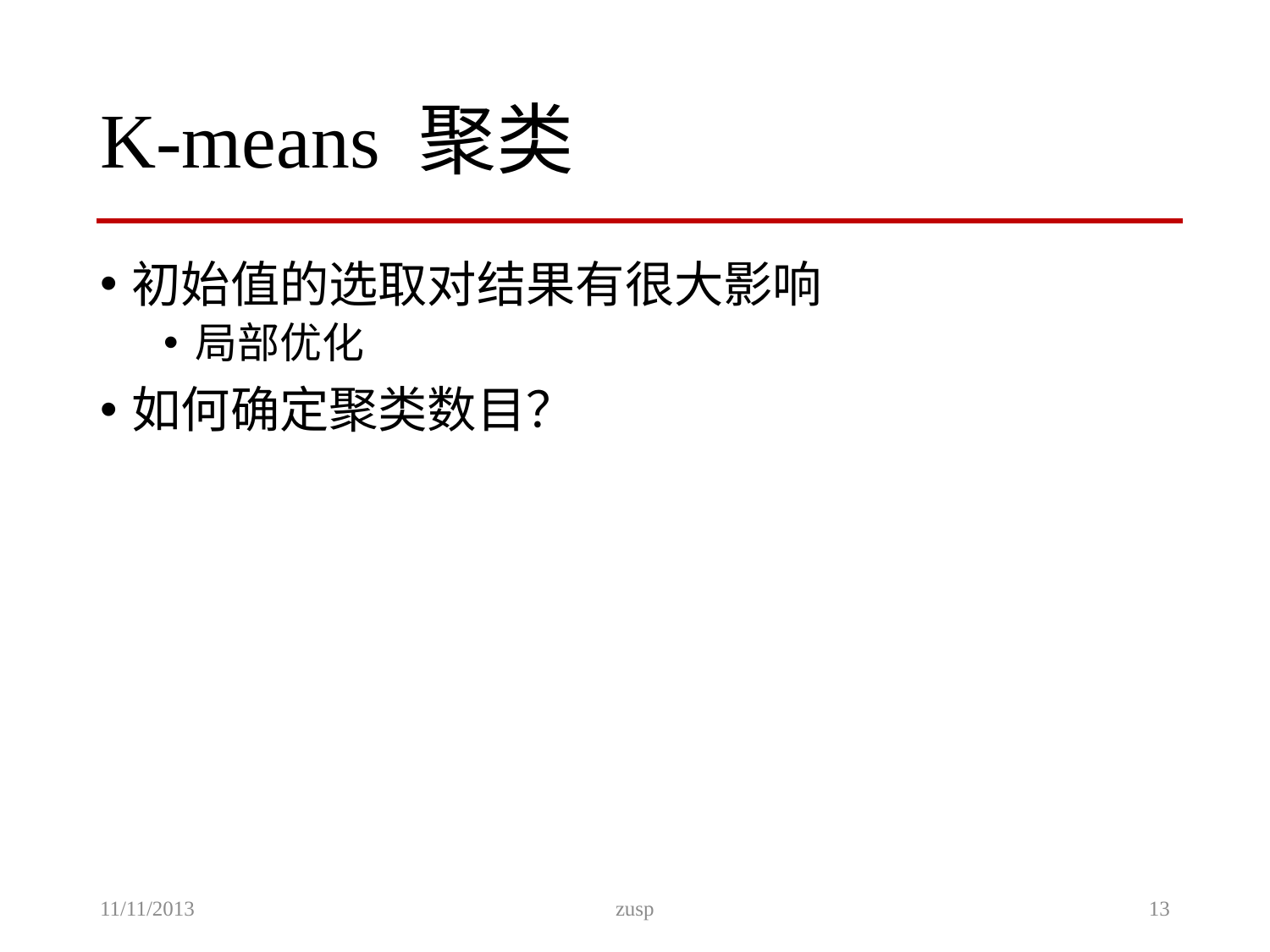

# K-means 聚类
初始值的选取对结果有很大影响
局部优化
如何确定聚类数目？
11/11/2013
zusp
13